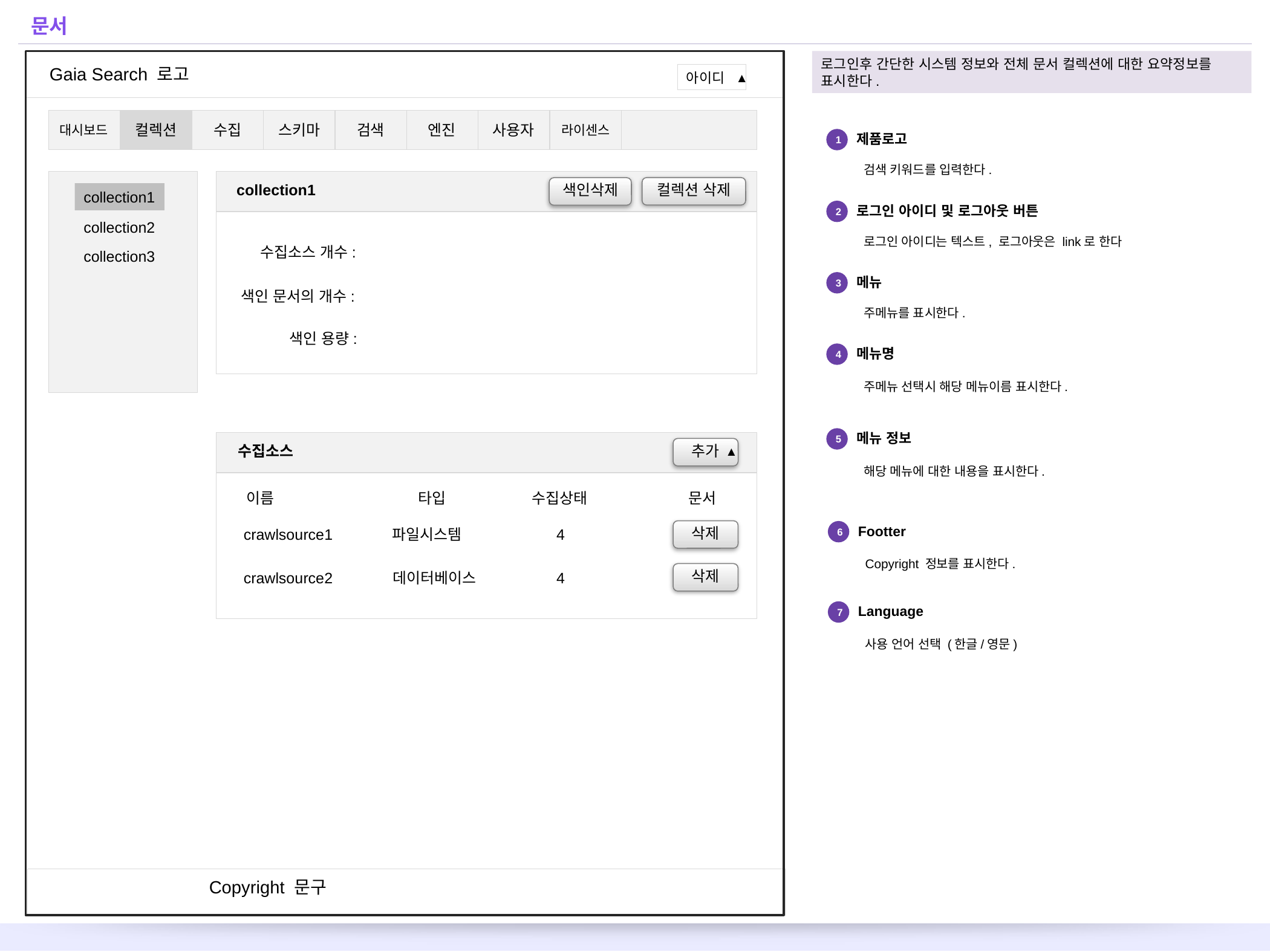

# 문서

로그인후 간단한 시스템 정보와 전체 문서 컬렉션에 대한 요약정보를 표시한다.
Gaia Search 로고
아이디

대시보드
컬렉션
수집
스키마
검색
엔진
사용자

라이센스
제품로고
1
검색 키워드를 입력한다.

collection1
컬렉션 삭제
색인삭제
collection1
로그인 아이디 및 로그아웃 버튼
2

collection2
로그인 아이디는 텍스트, 로그아웃은 link로 한다
수집소스 개수:
collection3
메뉴
3
색인 문서의 개수:
주메뉴를 표시한다.
색인 용량:
메뉴명
4
주메뉴 선택시 해당 메뉴이름 표시한다.
메뉴 정보
5

수집소스
추가

해당 메뉴에 대한 내용을 표시한다.
문서
이름
타입
수집상태
Footter
삭제
crawlsource1
파일시스템
4
6
Copyright 정보를 표시한다.
삭제
crawlsource2
데이터베이스
4
Language
7
사용 언어 선택 (한글/영문)

Copyright 문구